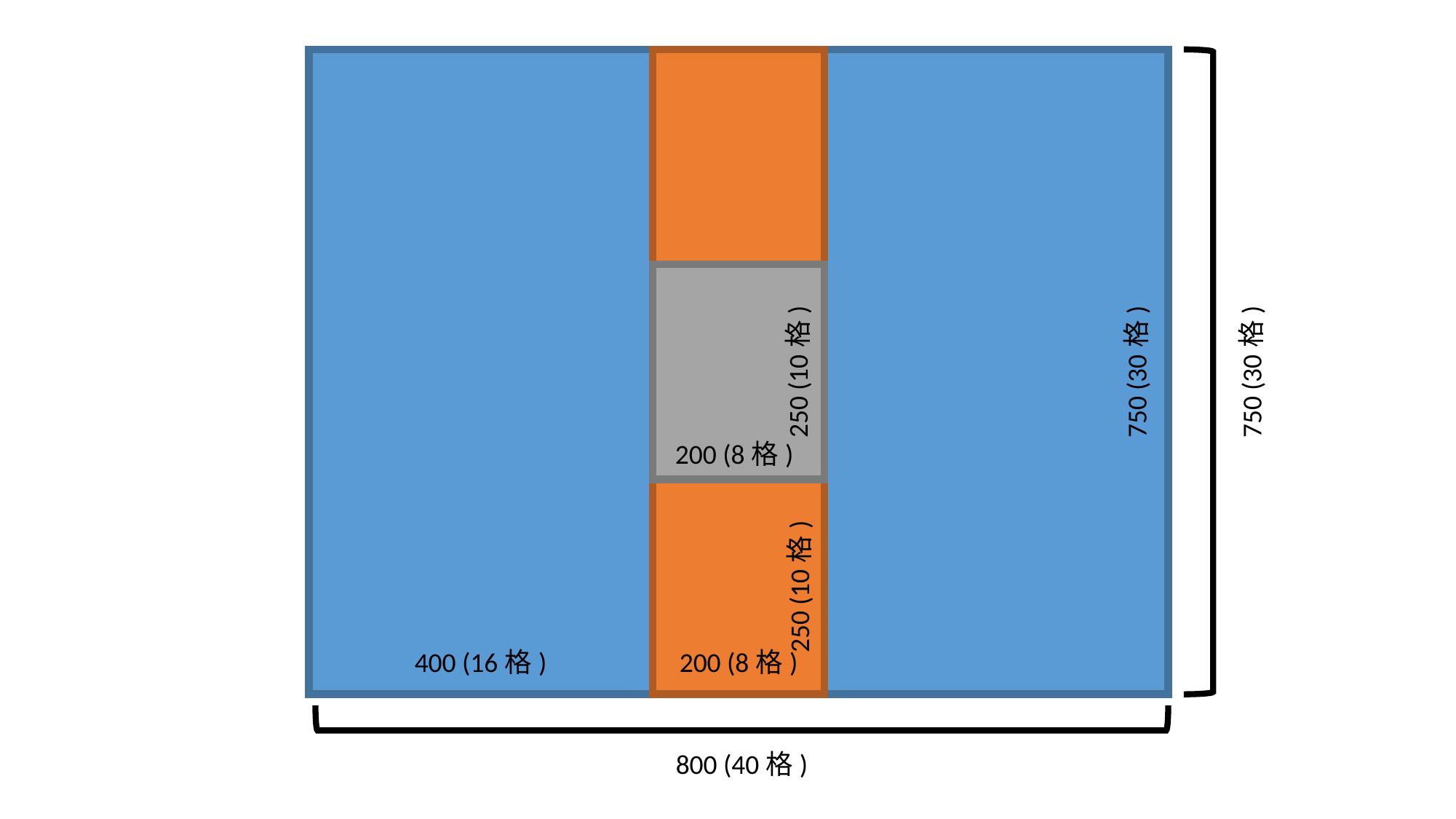

250 (10格)
750 (30格)
750 (30格)
200 (8格)

250 (10格)
400 (16格)
200 (8格)
800 (40格)